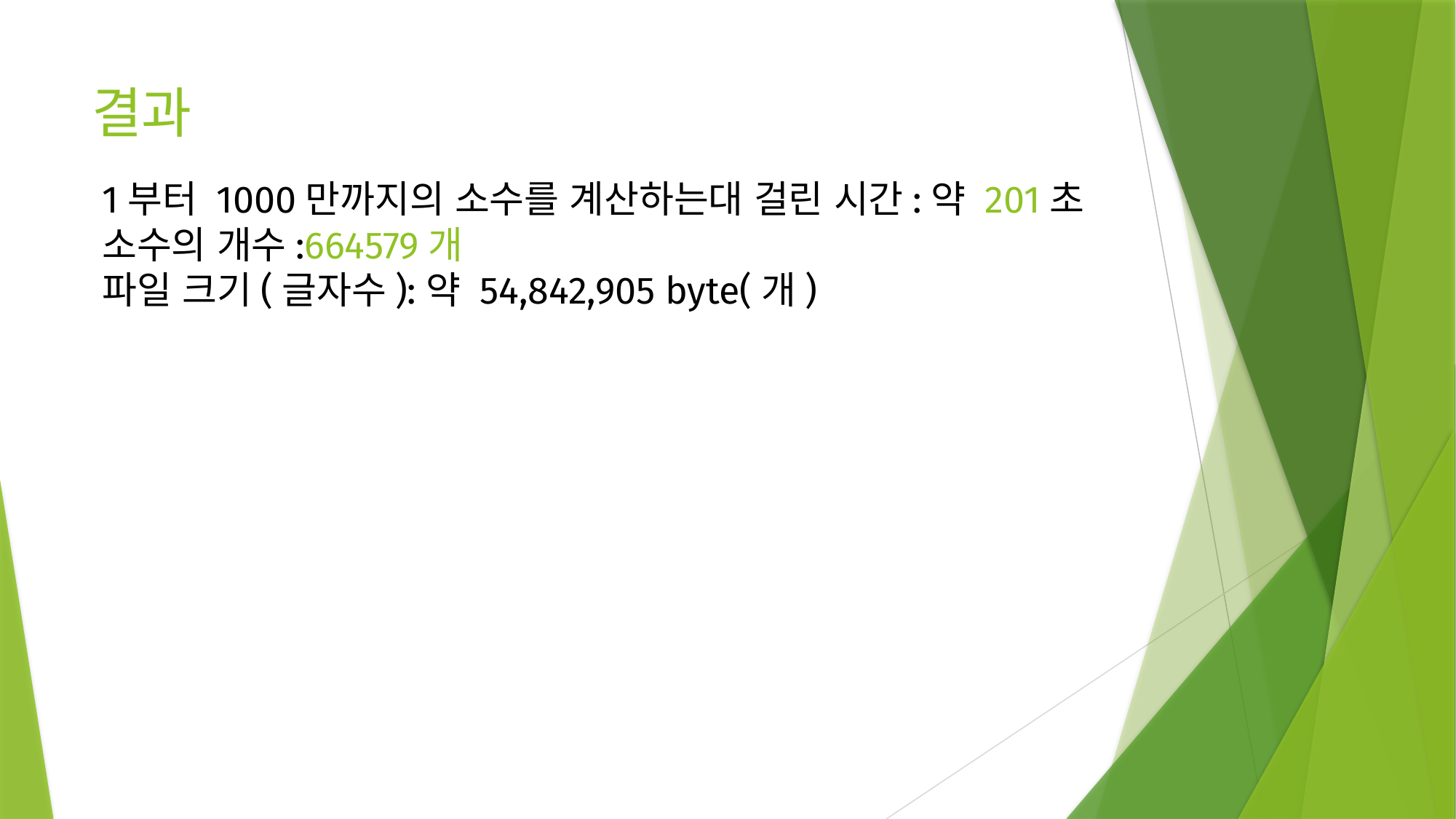

# 결과

1부터 1000만까지의 소수를 계산하는대 걸린 시간:약 201초
소수의 개수:664579개
파일 크기(글자수):약 54,842,905 byte(개)